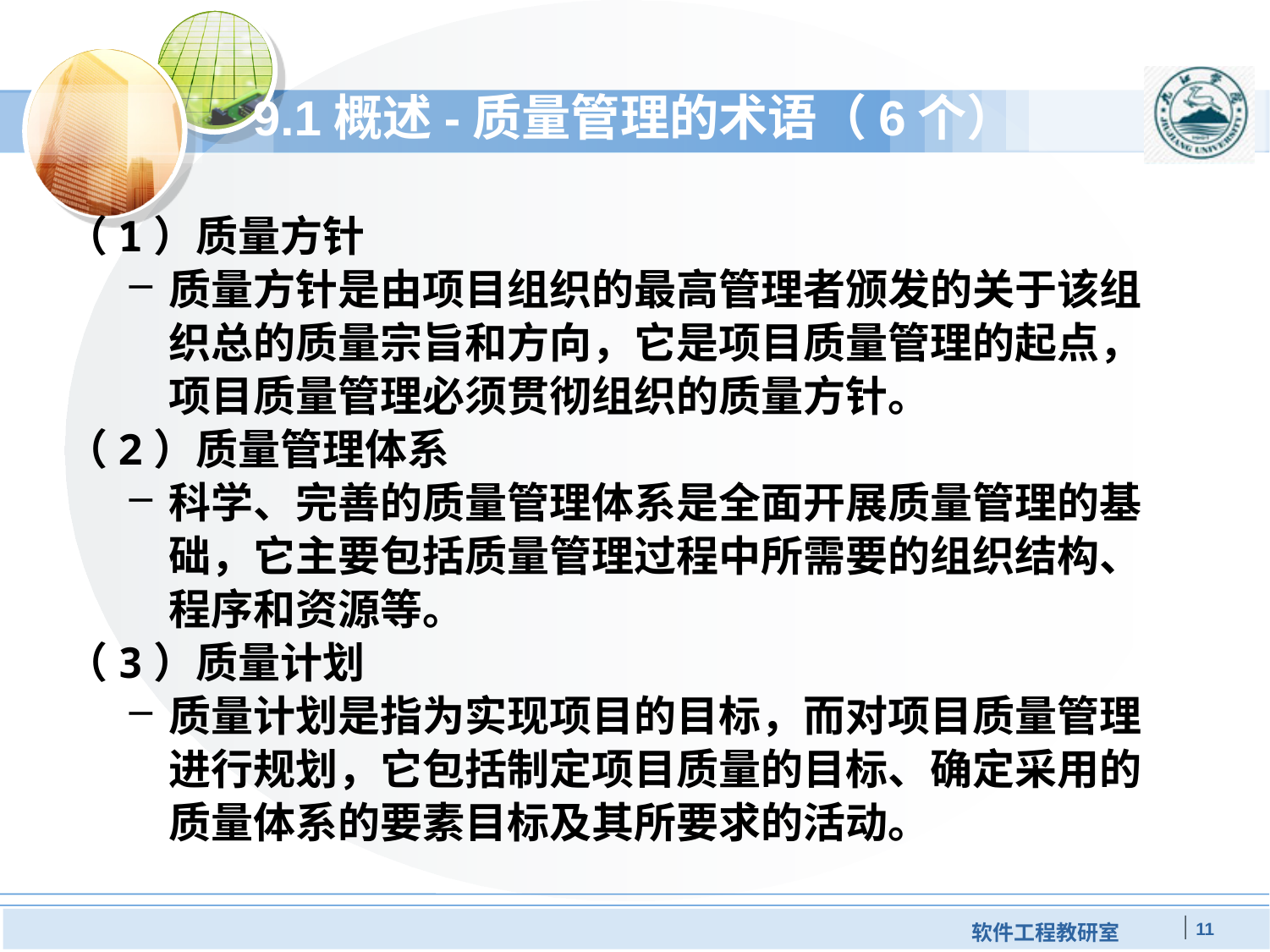

# 9.1概述-质量管理的术语（6个）
（1）质量方针
质量方针是由项目组织的最高管理者颁发的关于该组织总的质量宗旨和方向，它是项目质量管理的起点，项目质量管理必须贯彻组织的质量方针。
（2）质量管理体系
科学、完善的质量管理体系是全面开展质量管理的基础，它主要包括质量管理过程中所需要的组织结构、程序和资源等。
（3）质量计划
质量计划是指为实现项目的目标，而对项目质量管理进行规划，它包括制定项目质量的目标、确定采用的质量体系的要素目标及其所要求的活动。